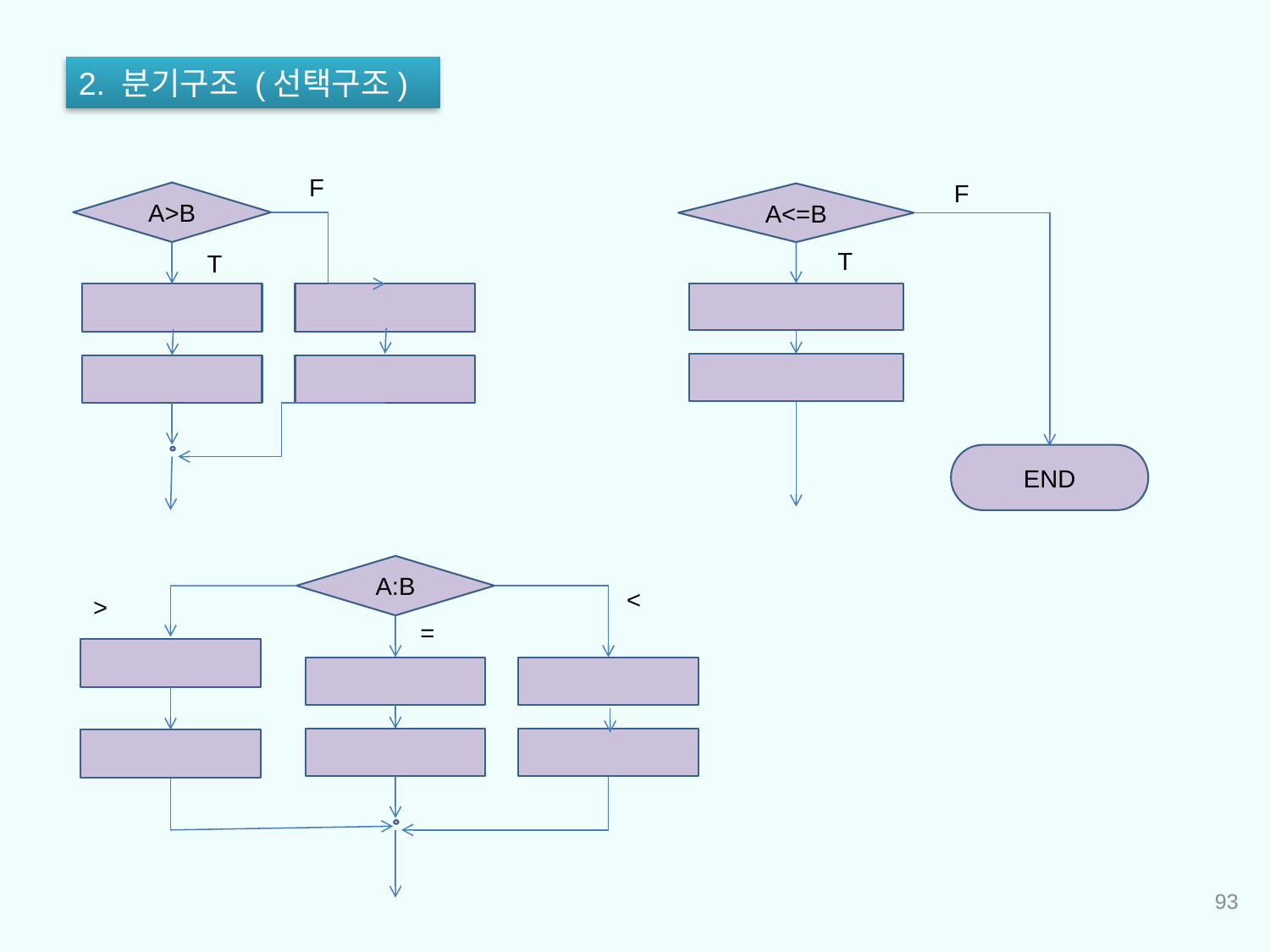

2. 분기구조 (선택구조)
F
A>B

T
F
A<=B
T

END

A:B

<
>
=

93